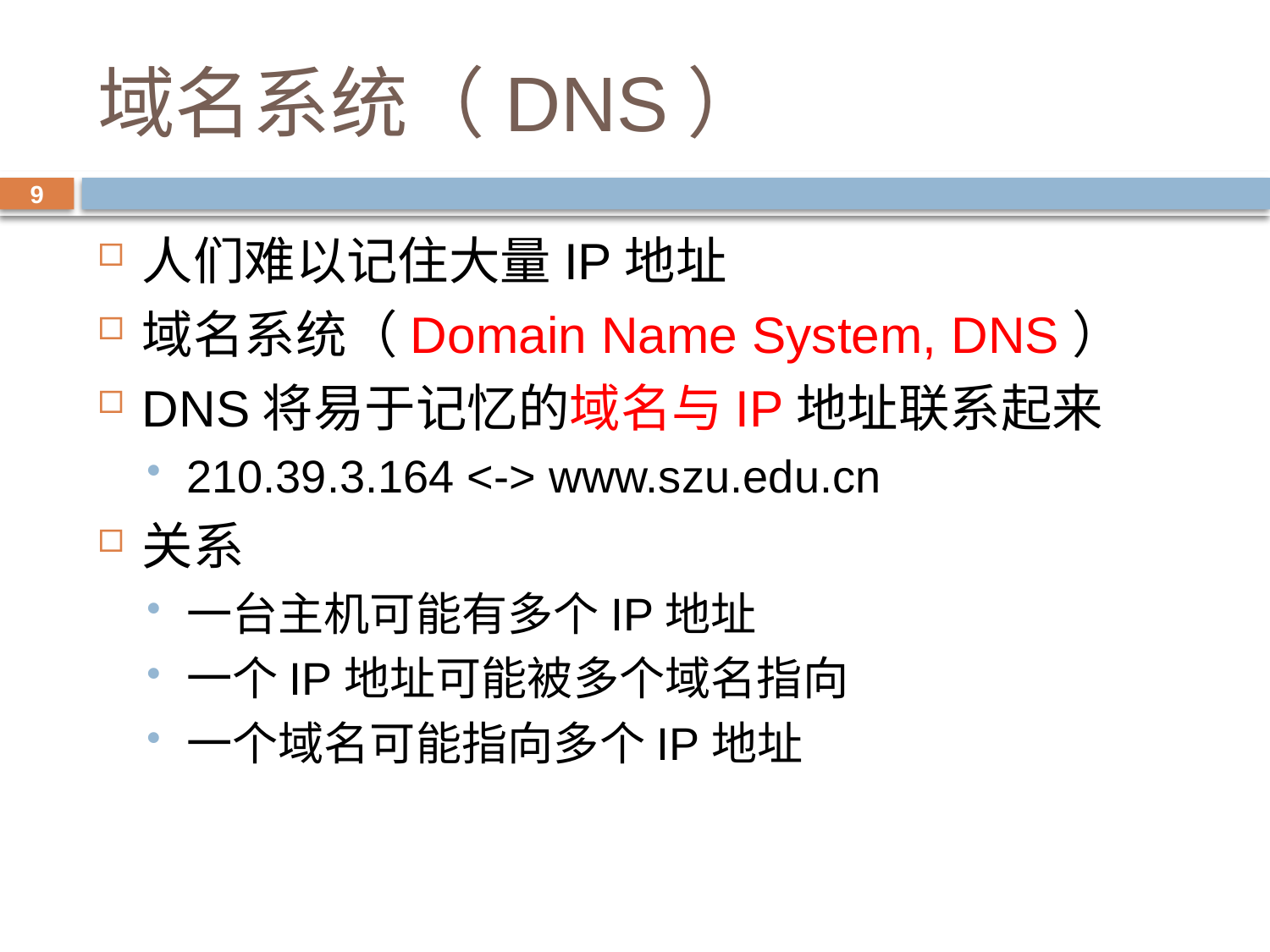

# 域名系统（DNS）
9
人们难以记住大量IP地址
域名系统（Domain Name System, DNS）
DNS将易于记忆的域名与IP地址联系起来
210.39.3.164 <-> www.szu.edu.cn
关系
一台主机可能有多个IP地址
一个IP地址可能被多个域名指向
一个域名可能指向多个IP地址